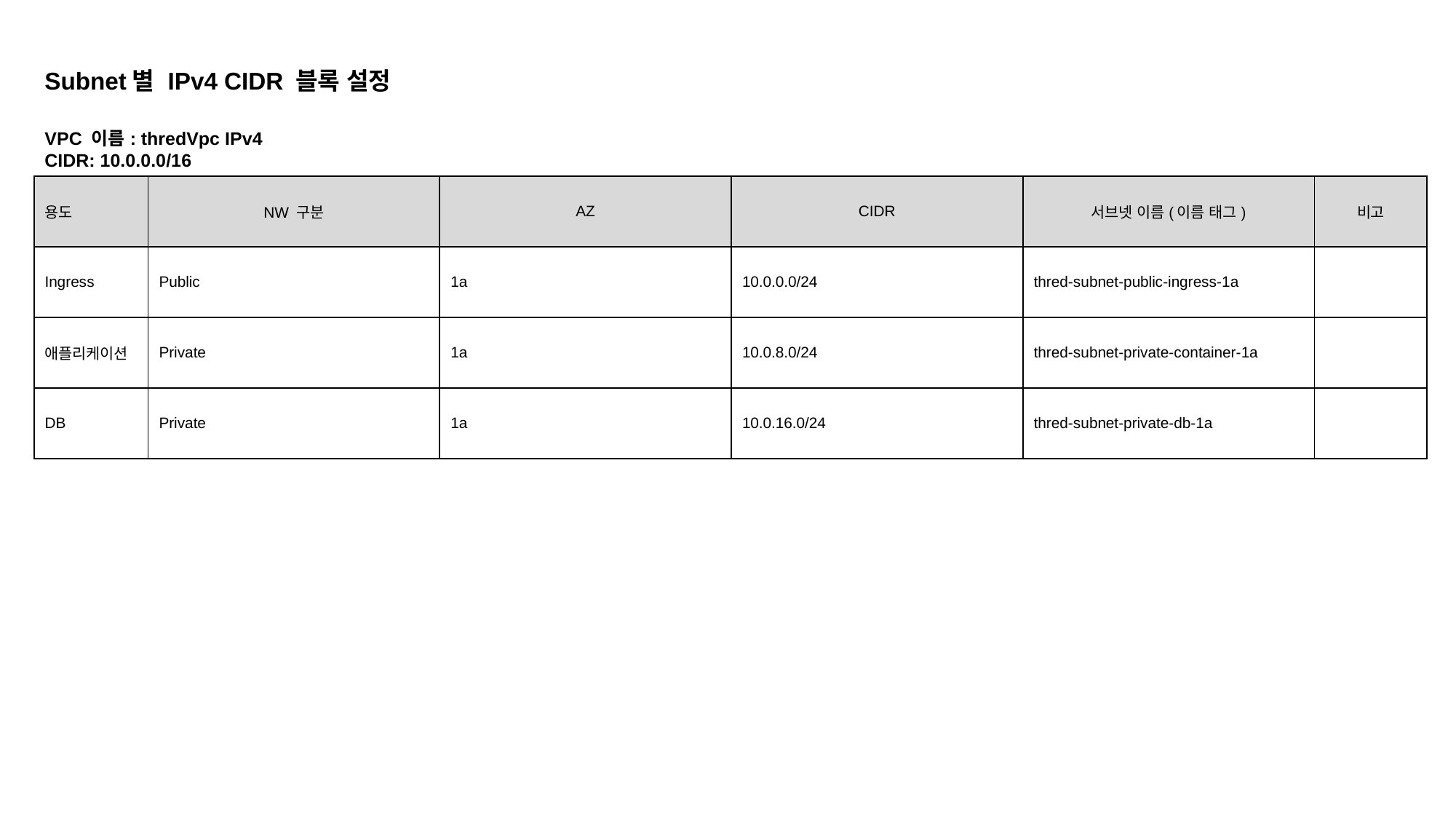

| Subnet별 IPv4 CIDR 블록 설정 VPC 이름: thredVpc IPv4 CIDR: 10.0.0.0/16 |  |  |  |  |  |
| --- | --- | --- | --- | --- | --- |
| 용도 | NW 구분 | AZ | CIDR | 서브넷 이름(이름 태그) | 비고 |
| Ingress | Public | 1a | 10.0.0.0/24 | thred-subnet-public-ingress-1a |  |
| 애플리케이션 | Private | 1a | 10.0.8.0/24 | thred-subnet-private-container-1a |  |
| DB | Private | 1a | 10.0.16.0/24 | thred-subnet-private-db-1a |  |